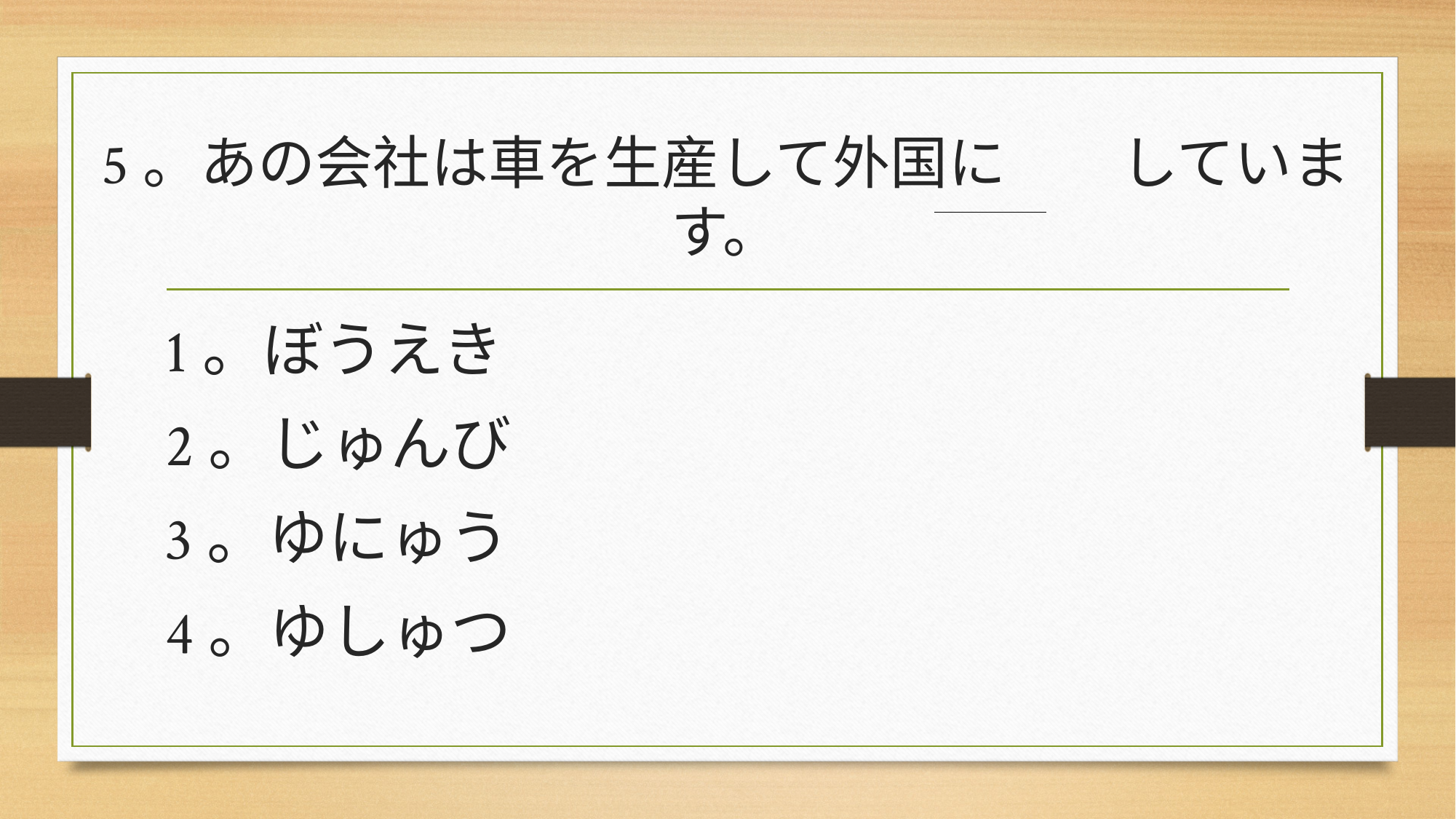

# 5。あの会社は車を生産して外国に　　しています。
1。ぼうえき
2。じゅんび
3。ゆにゅう
4。ゆしゅつ